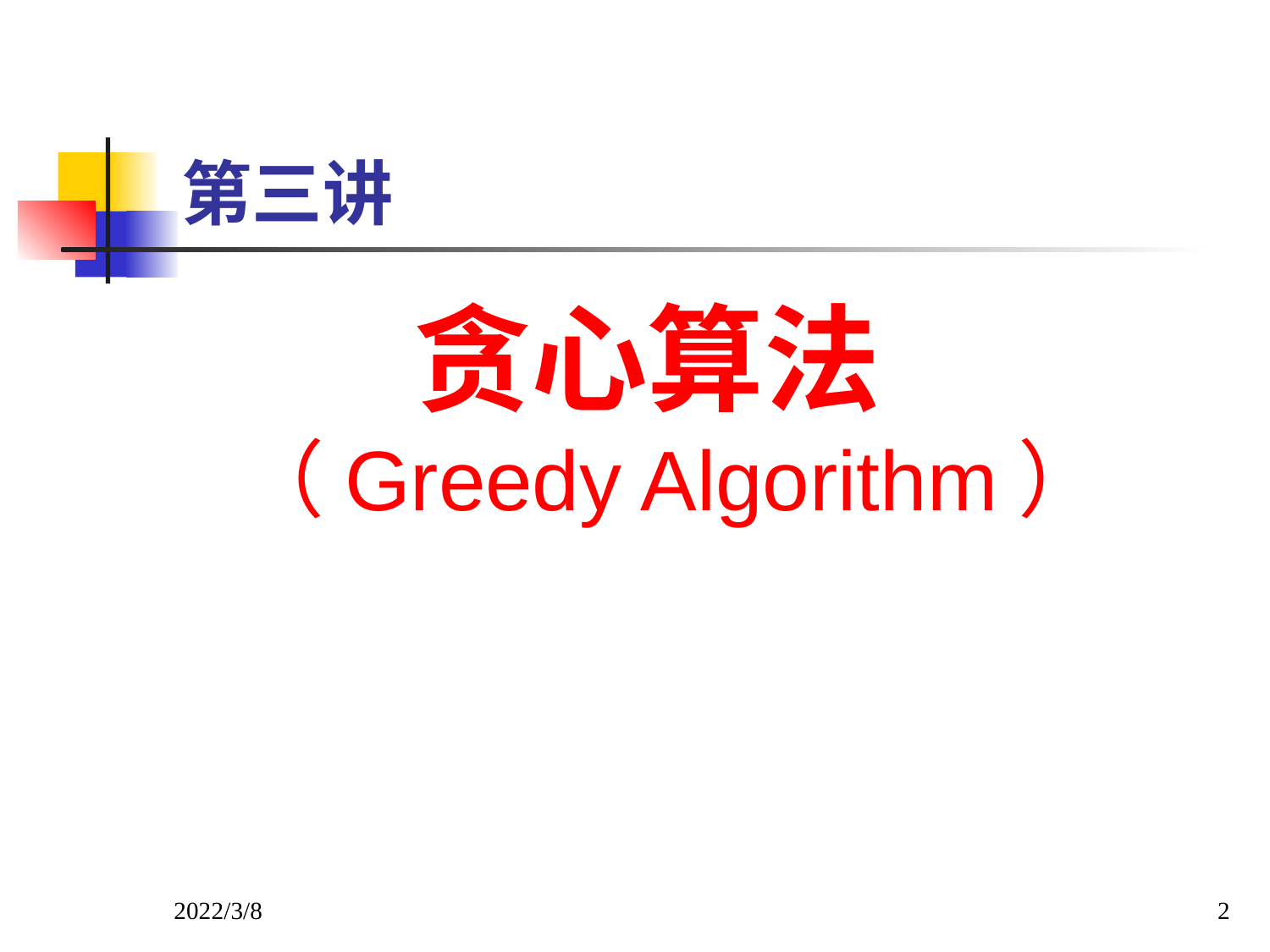

# 第三讲
贪心算法
（Greedy Algorithm）
2022/3/8
2